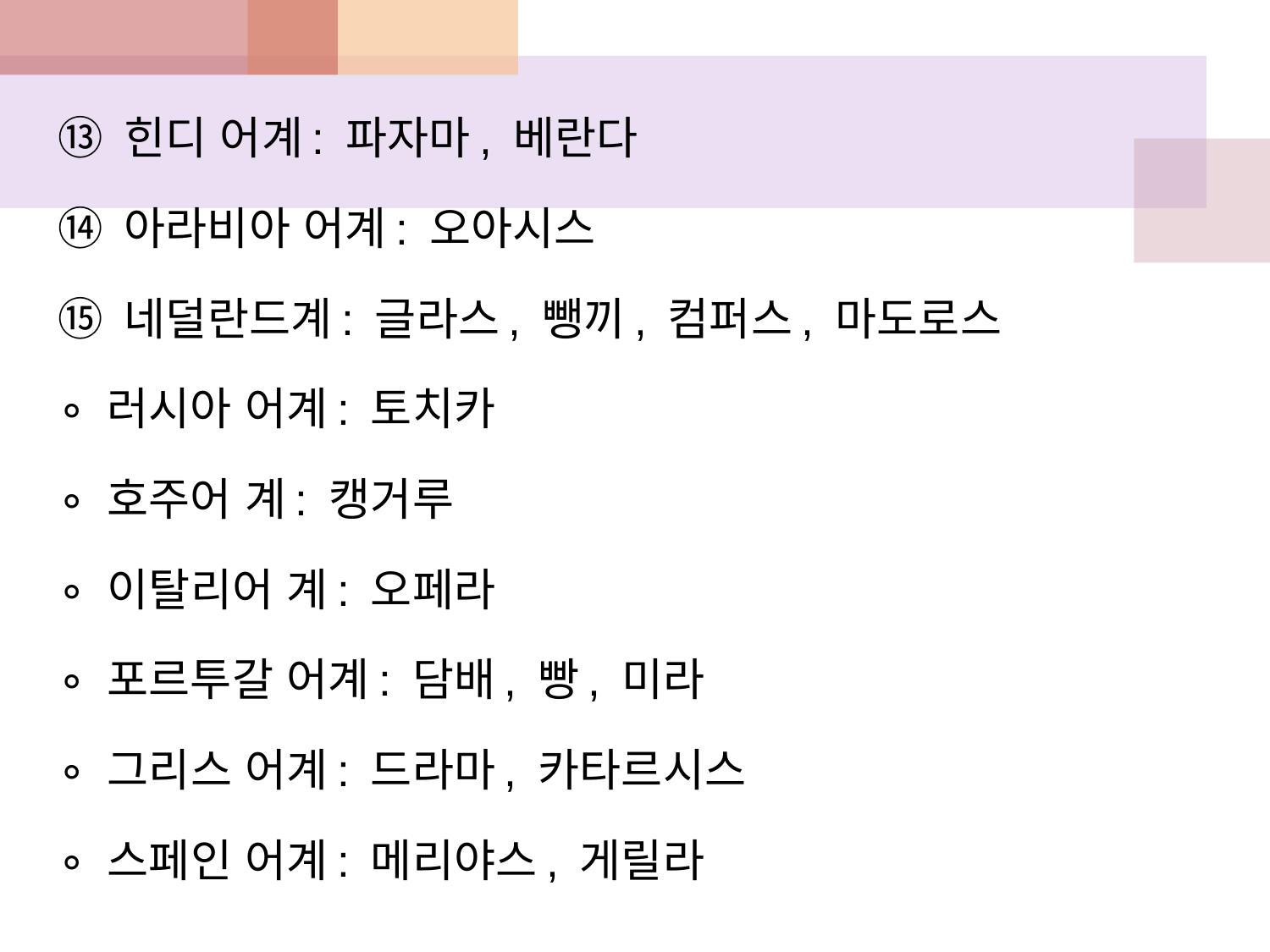

⑬ 힌디 어계: 파자마, 베란다
⑭ 아라비아 어계: 오아시스
⑮ 네덜란드계: 글라스, 뺑끼, 컴퍼스, 마도로스
∘ 러시아 어계: 토치카
∘ 호주어 계: 캥거루
∘ 이탈리어 계: 오페라
∘ 포르투갈 어계: 담배, 빵, 미라
∘ 그리스 어계: 드라마, 카타르시스
∘ 스페인 어계: 메리야스, 게릴라